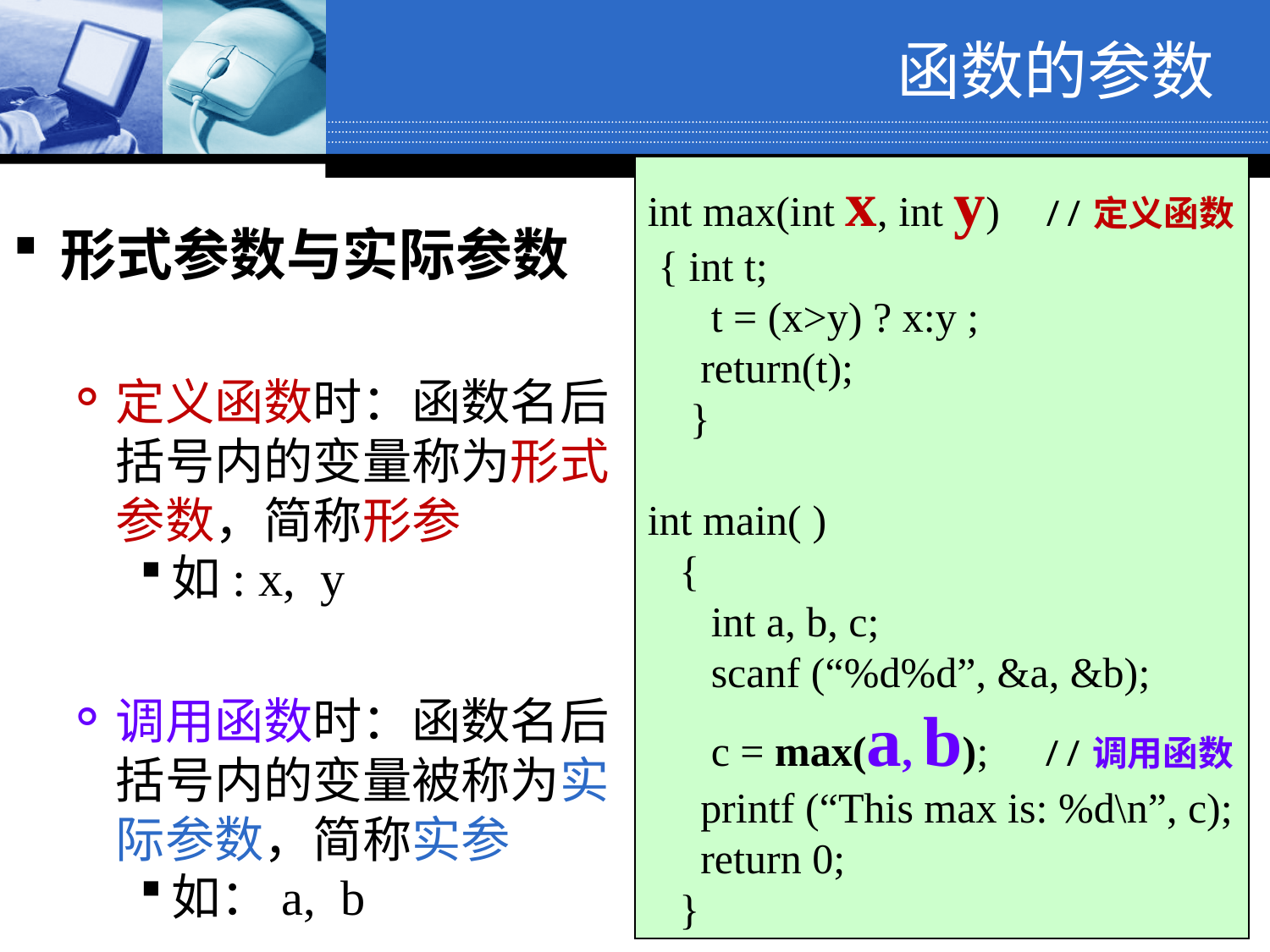

函数的参数
int max(int x, int y)    //定义函数
 { int t;
      t = (x>y) ? x:y ;
     return(t);
    }

int main( )
   {
      int a, b, c;
      scanf (“%d%d”, &a, &b);
      c = max(a, b);     //调用函数
     printf (“This max is: %d\n”, c);
     return 0;
   }
形式参数与实际参数

定义函数时：函数名后括号内的变量称为形式参数，简称形参
如: x,  y

调用函数时：函数名后括号内的变量被称为实际参数，简称实参
如：a,  b